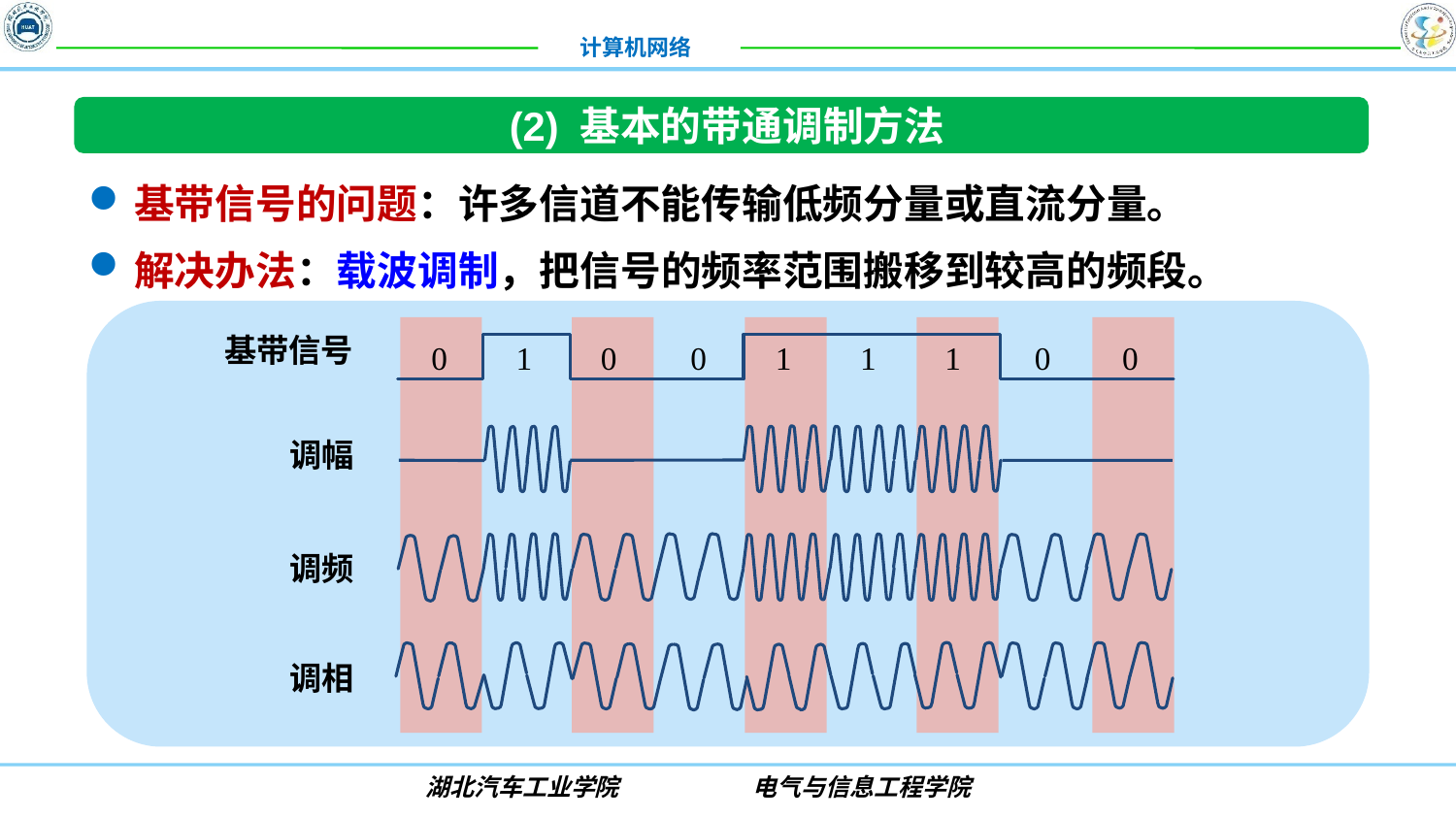

(2) 基本的带通调制方法
基带信号的问题：许多信道不能传输低频分量或直流分量。
解决办法：载波调制，把信号的频率范围搬移到较高的频段。

基带信号
0
1
0
0
1
1
1
0
0

调幅

调频

调相